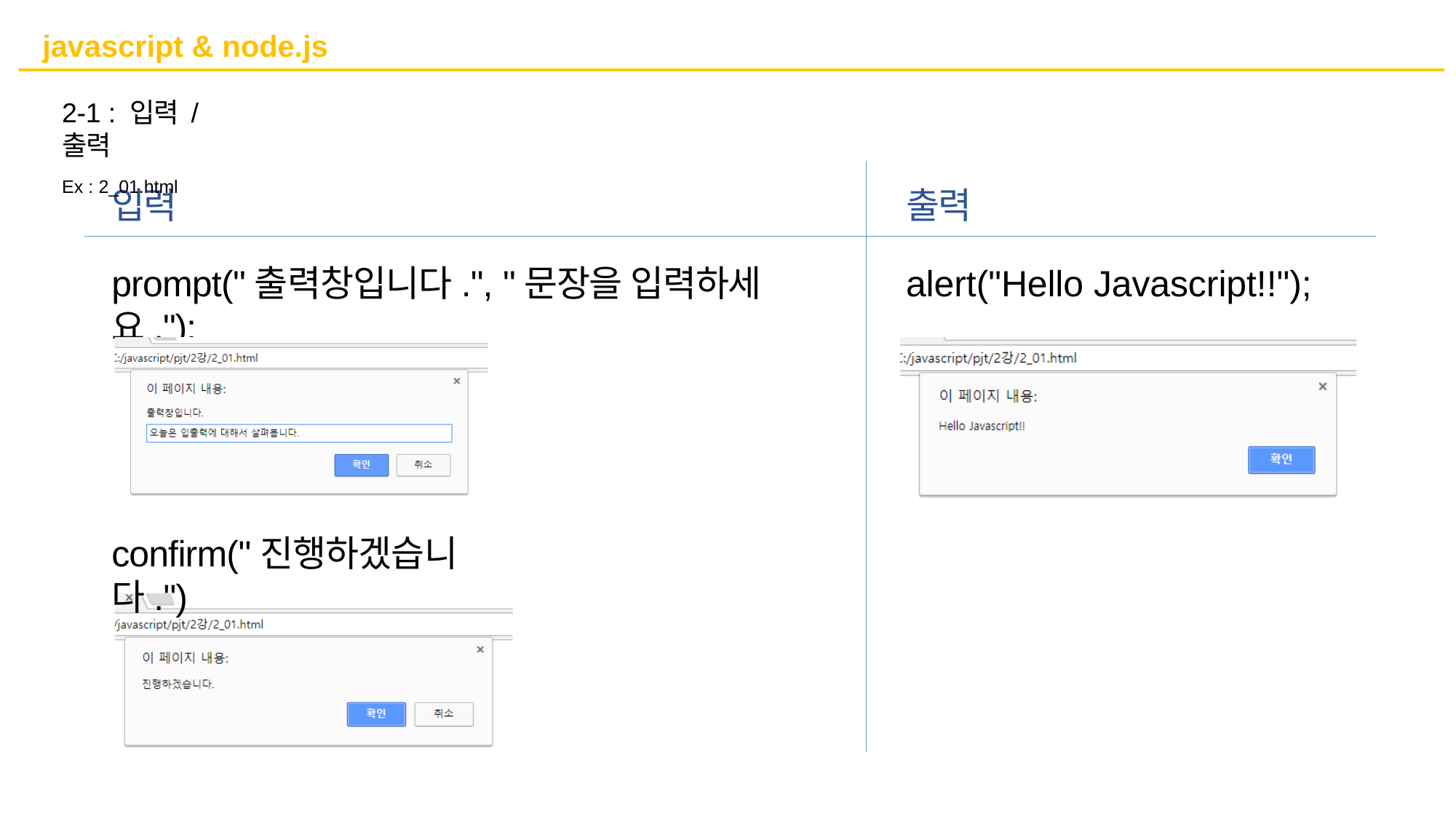

# javascript & node.js

2-1 : 입력 / 출력
Ex : 2_01.html

입력
prompt("출력창입니다.", "문장을 입력하세요.");
출력
alert("Hello Javascript!!");

confirm("진행하겠습니다.")